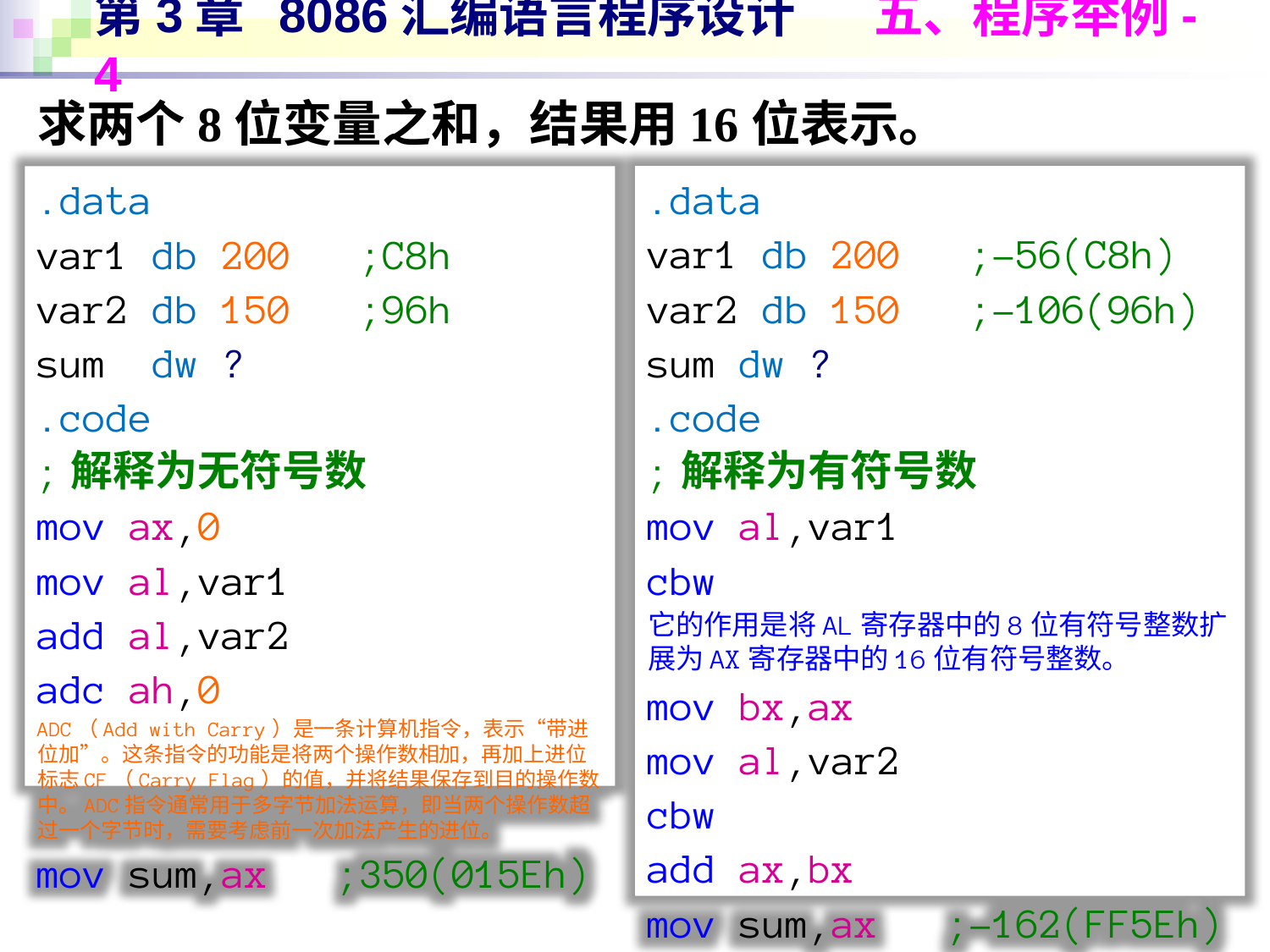

# 第3章  8086汇编语言程序设计       五、程序举例-4
求两个8位变量之和，结果用16位表示。
.data
var1 db 200   ;-56(C8h)
var2 db 150   ;-106(96h)
sum dw ?
.code
;解释为有符号数
mov al,var1
cbw
它的作用是将AL寄存器中的8位有符号整数扩展为AX寄存器中的16位有符号整数。
mov bx,ax
mov al,var2
cbw
add ax,bx
mov sum,ax   ;-162(FF5Eh)
.data
var1 db 200   ;C8h
var2 db 150   ;96h
sum  dw ?
.code
;解释为无符号数
mov ax,0
mov al,var1
add al,var2
adc ah,0
ADC（Add with Carry）是一条计算机指令，表示“带进位加”。这条指令的功能是将两个操作数相加，再加上进位标志CF（Carry Flag）的值，并将结果保存到目的操作数中。ADC指令通常用于多字节加法运算，即当两个操作数超过一个字节时，需要考虑前一次加法产生的进位。
mov sum,ax   ;350(015Eh)
27